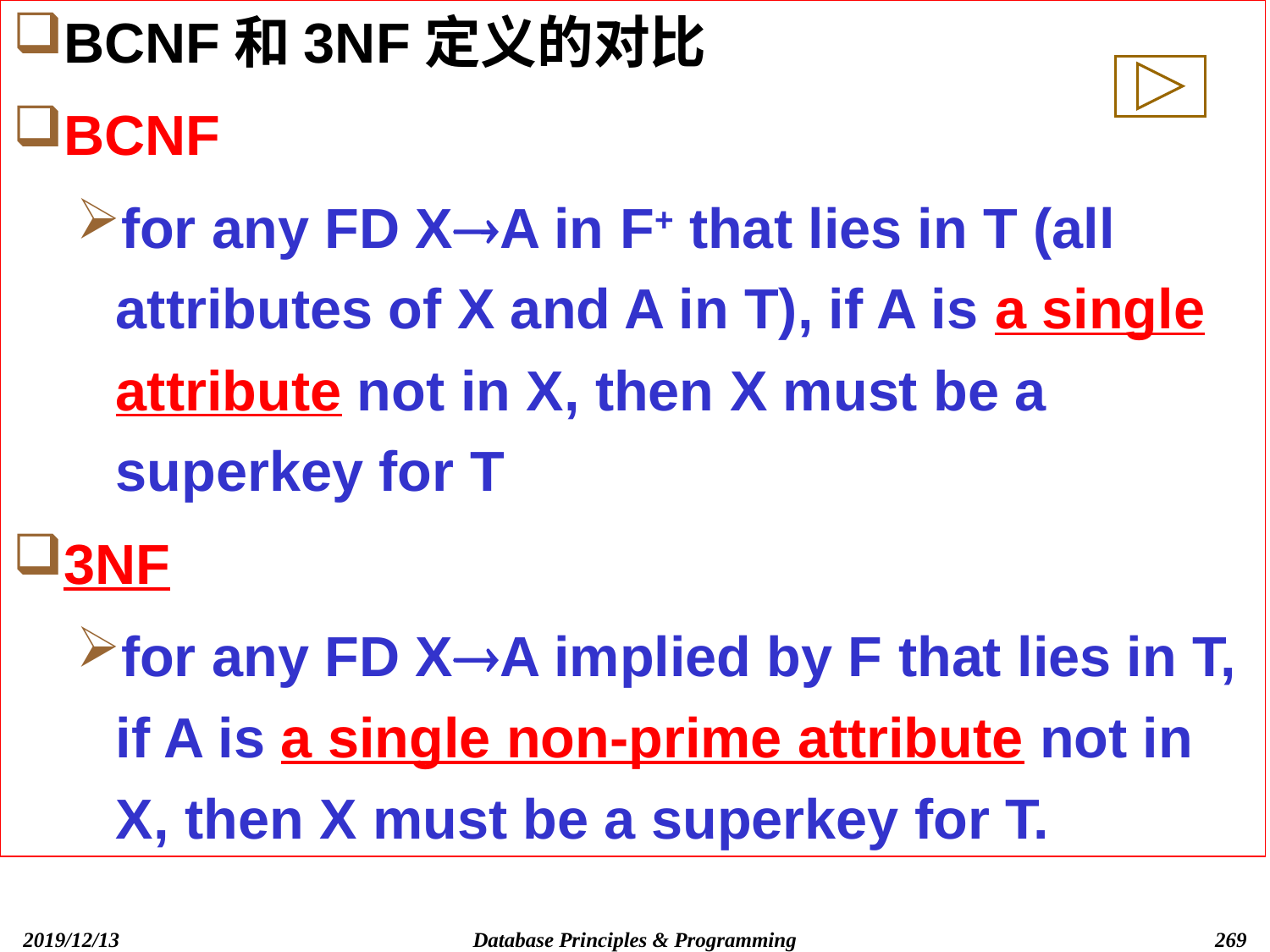

# BCNF和3NF定义的对比
BCNF
for any FD X→A in F+ that lies in T (all attributes of X and A in T), if A is a single attribute not in X, then X must be a superkey for T
3NF
for any FD X→A implied by F that lies in T, if A is a single non-prime attribute not in X, then X must be a superkey for T.

2019/12/13
Database Principles & Programming
269